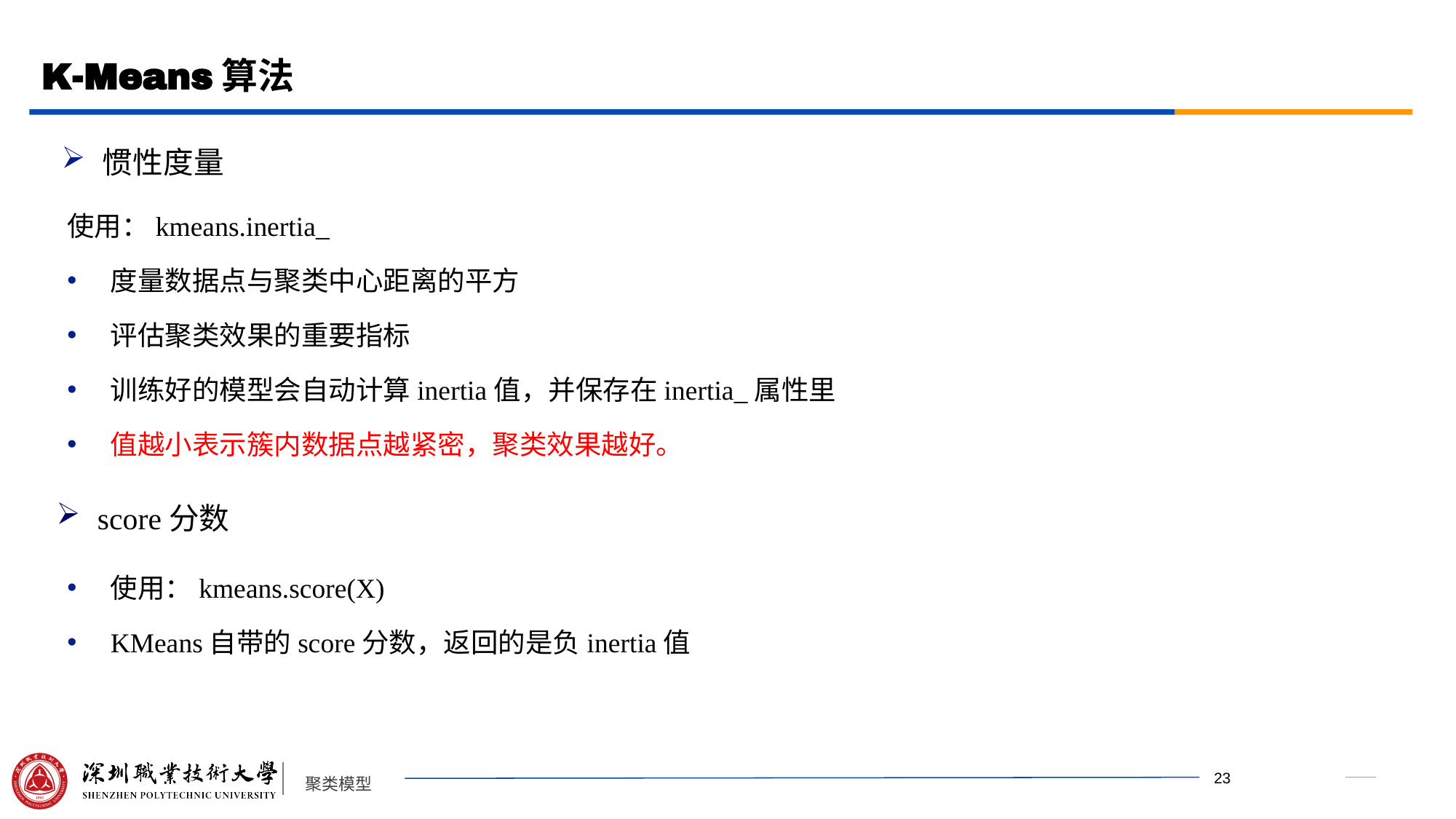

# K-Means算法
惯性度量
使用：kmeans.inertia_
度量数据点与聚类中心距离的平方
评估聚类效果的重要指标
训练好的模型会自动计算inertia值，并保存在inertia_属性里
值越小表示簇内数据点越紧密，聚类效果越好。

score分数
使用：kmeans.score(X)
KMeans自带的score分数，返回的是负inertia值